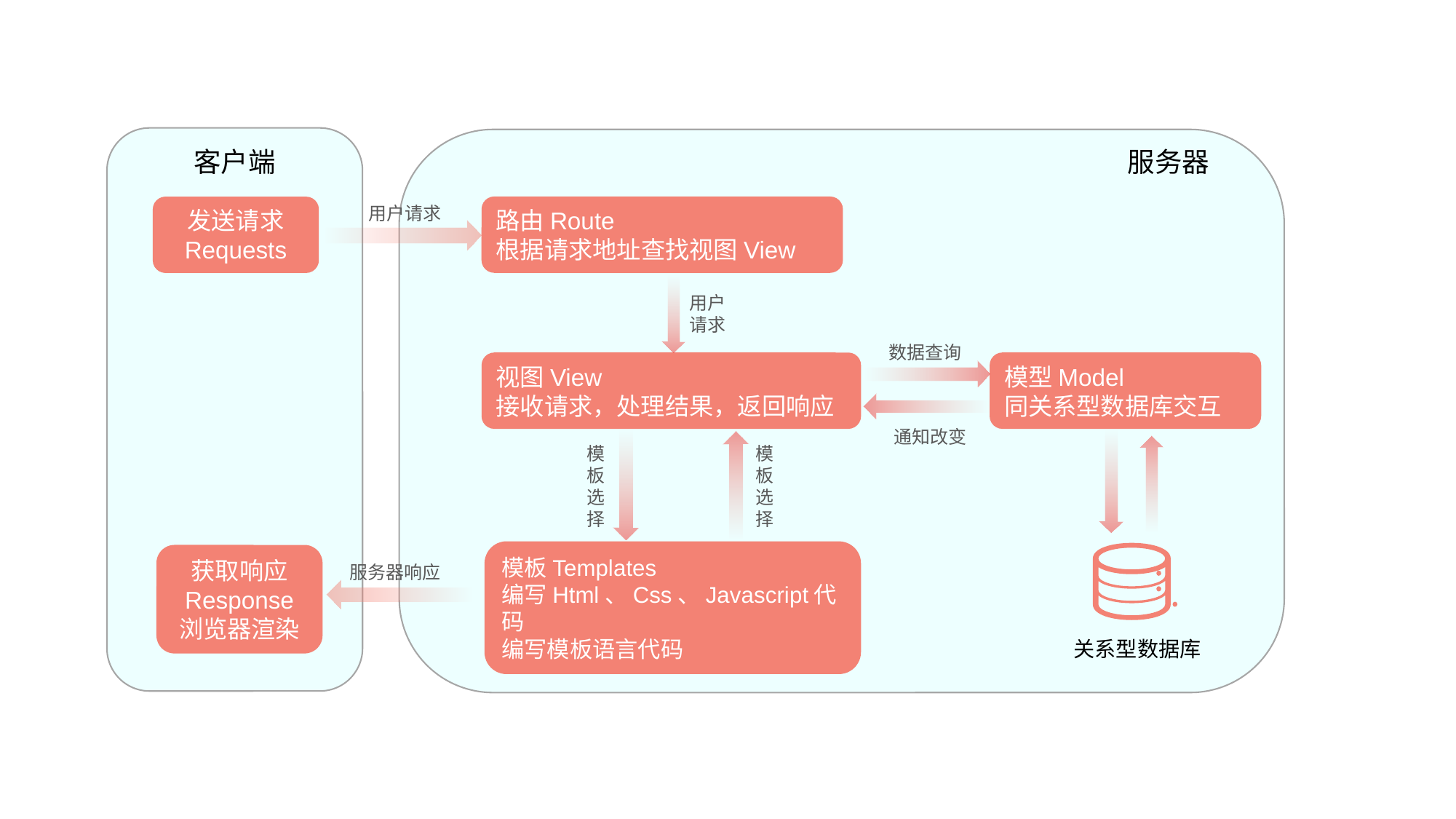

客户端
服务器
用户请求
路由Route
根据请求地址查找视图View
发送请求
Requests

用户请求

数据查询
视图View
接收请求，处理结果，返回响应
模型Model
同关系型数据库交互

通知改变
模板选择
模板选择

模板Templates
编写Html、Css、Javascript代码
编写模板语言代码

关系型数据库
获取响应
Response
浏览器渲染
服务器响应